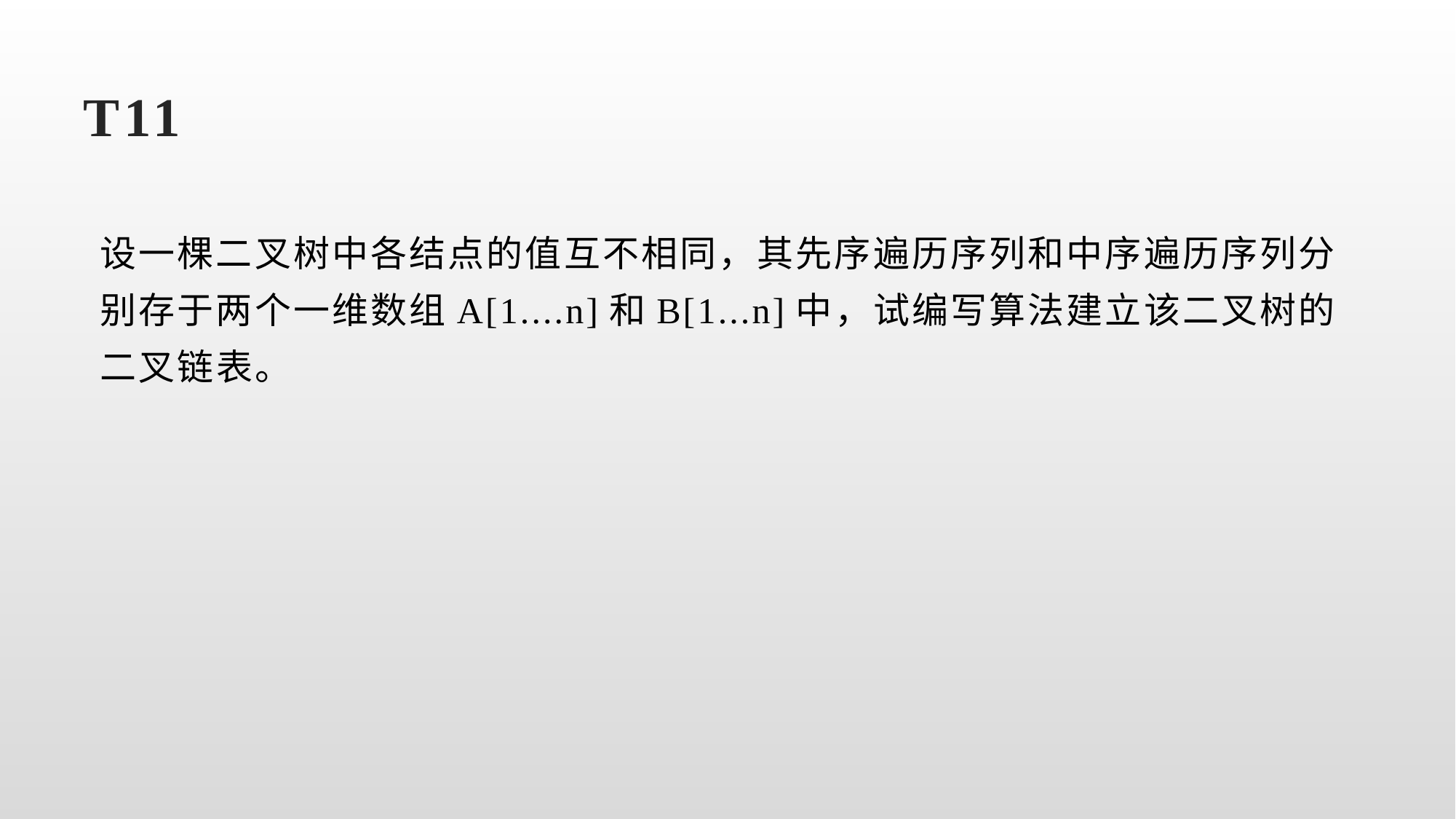

# T11
设一棵二叉树中各结点的值互不相同，其先序遍历序列和中序遍历序列分别存于两个一维数组A[1....n]和B[1...n]中，试编写算法建立该二叉树的二叉链表。